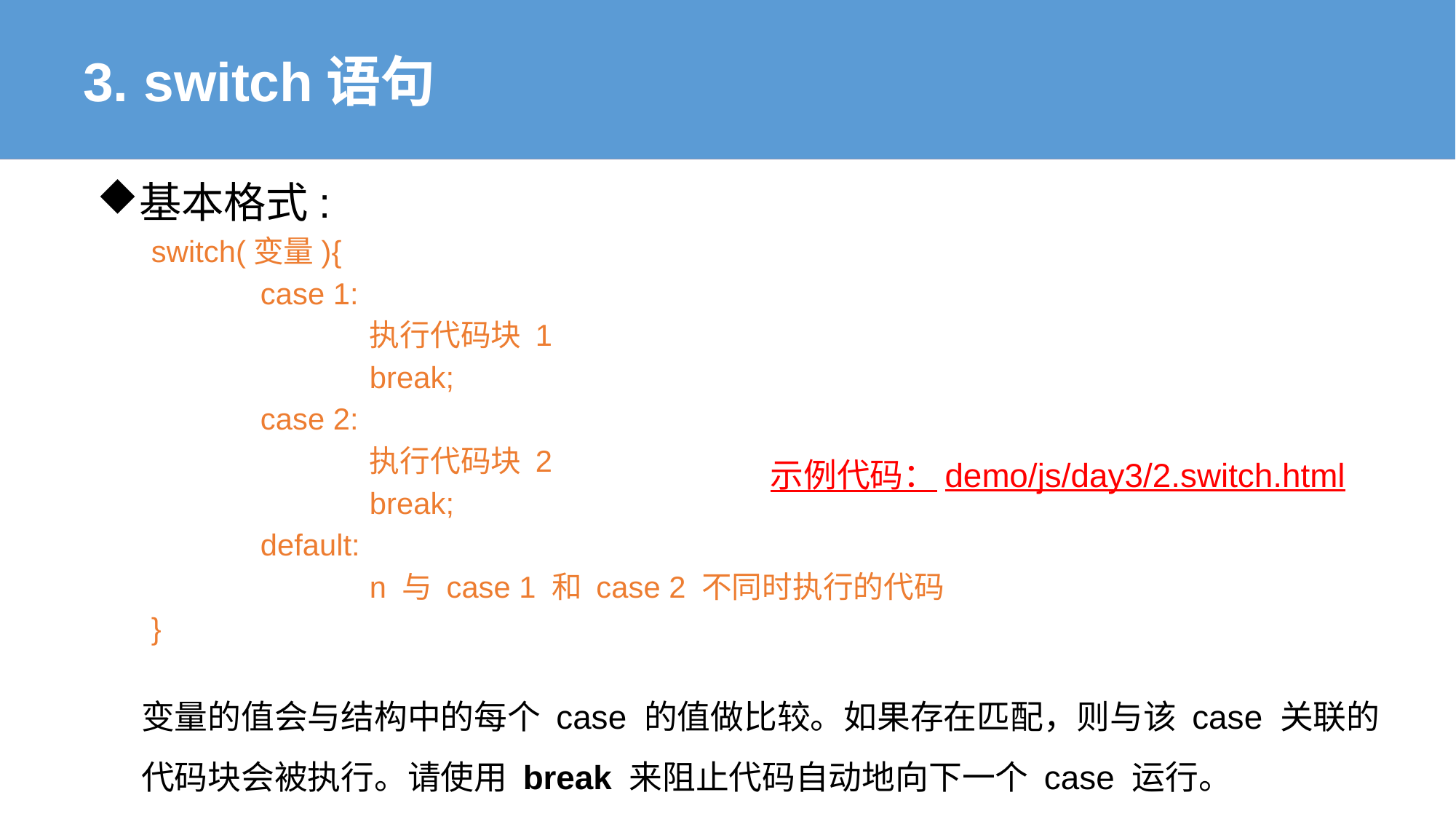

3. switch语句

基本格式:
switch(变量){
	case 1:
		执行代码块 1
		break;
	case 2:
		执行代码块 2
		break;
	default:
		n 与 case 1 和 case 2 不同时执行的代码
}

示例代码：demo/js/day3/2.switch.html
变量的值会与结构中的每个 case 的值做比较。如果存在匹配，则与该 case 关联的代码块会被执行。请使用 break 来阻止代码自动地向下一个 case 运行。